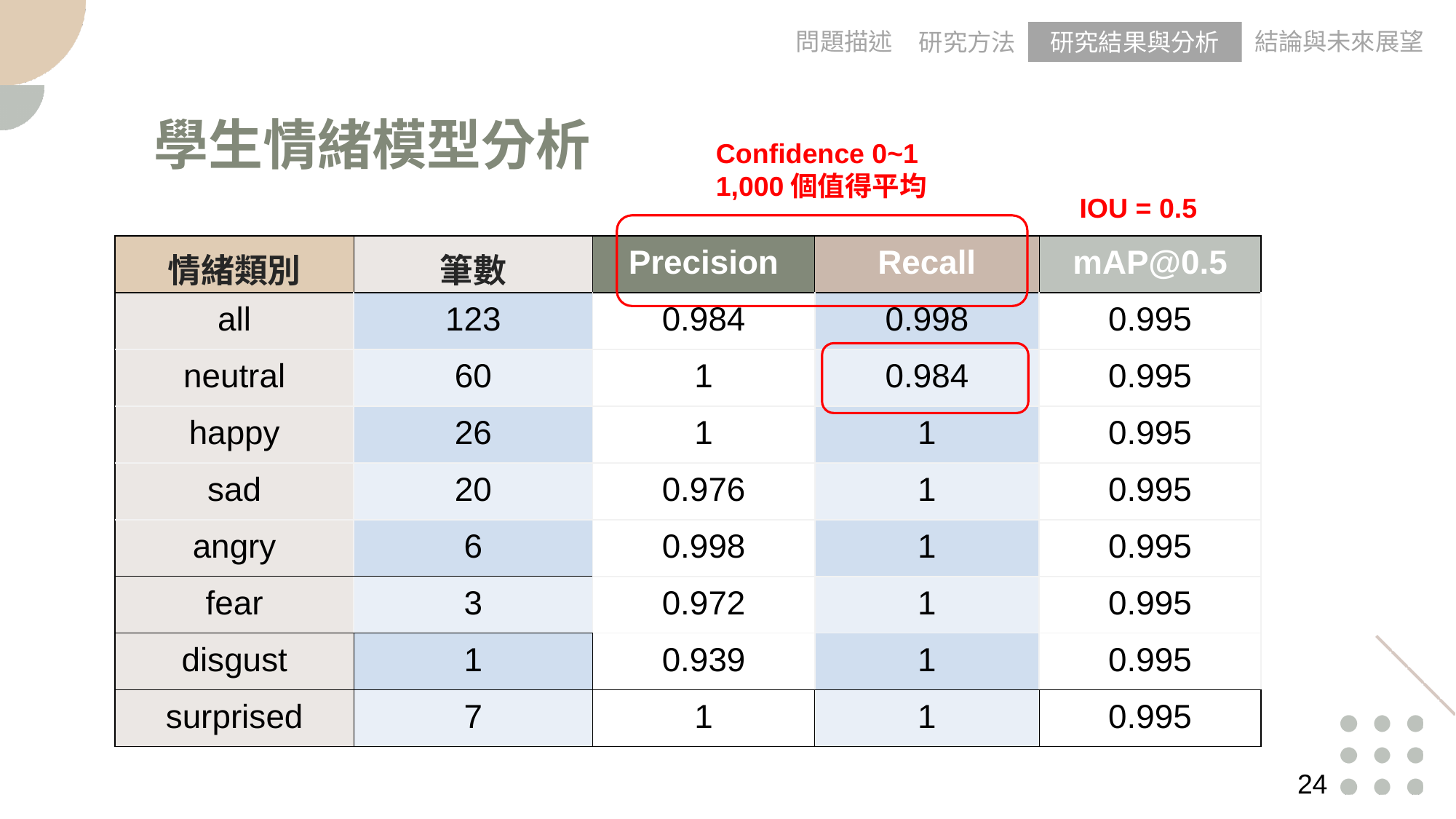

問題描述
結論與未來展望
研究方法
研究結果與分析
學生情緒模型分析
Confidence 0~1
1,000個值得平均
IOU = 0.5

| 情緒類別 | 筆數 | Precision | Recall | mAP@0.5 |
| --- | --- | --- | --- | --- |
| all | 123 | 0.984 | 0.998 | 0.995 |
| neutral | 60 | 1 | 0.984 | 0.995 |
| happy | 26 | 1 | 1 | 0.995 |
| sad | 20 | 0.976 | 1 | 0.995 |
| angry | 6 | 0.998 | 1 | 0.995 |
| fear | 3 | 0.972 | 1 | 0.995 |
| disgust | 1 | 0.939 | 1 | 0.995 |
| surprised | 7 | 1 | 1 | 0.995 |

		24